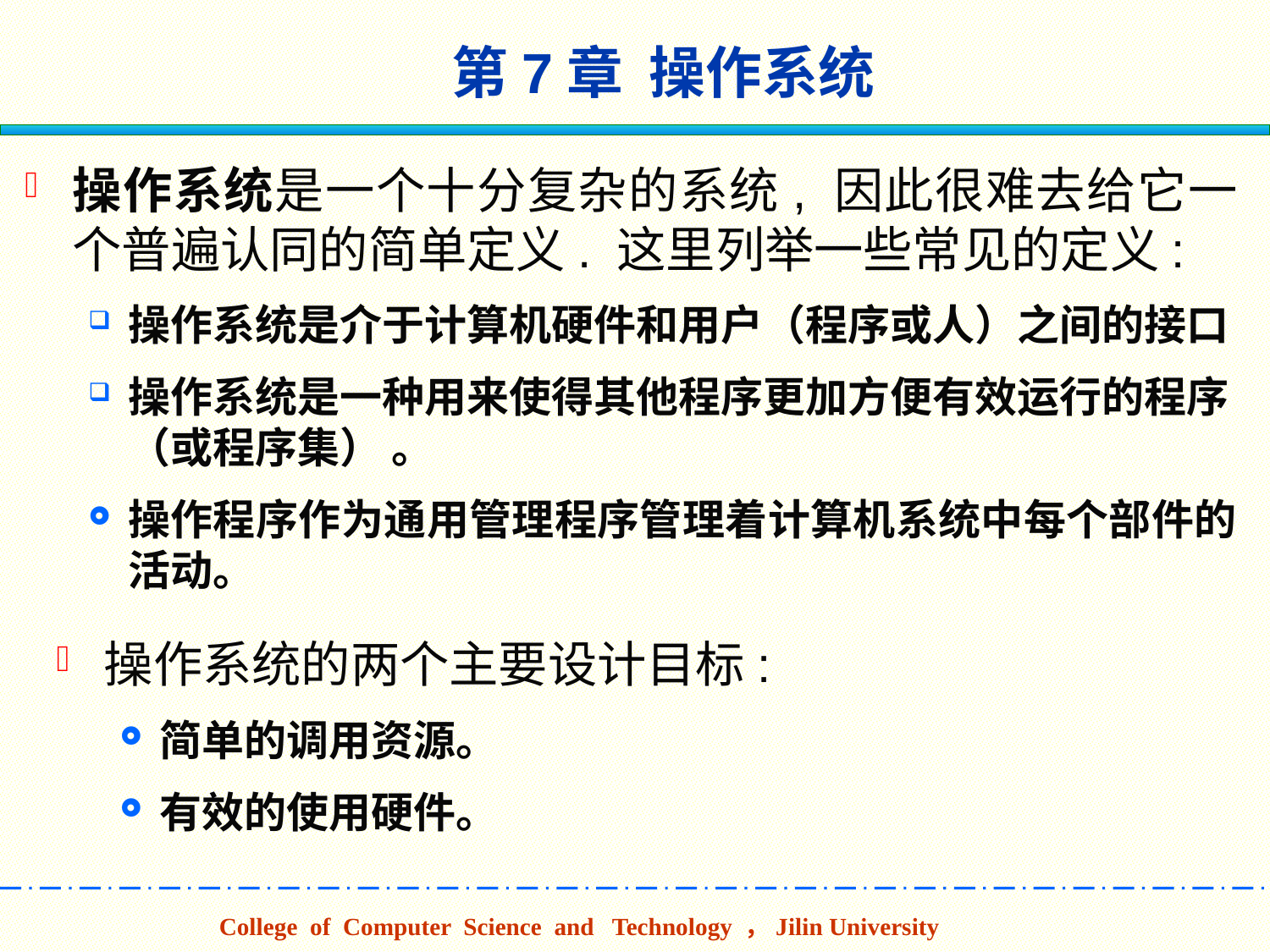

# 第7章  操作系统
操作系统是一个十分复杂的系统, 因此很难去给它一个普遍认同的简单定义. 这里列举一些常见的定义:
操作系统是介于计算机硬件和用户（程序或人）之间的接口
操作系统是一种用来使得其他程序更加方便有效运行的程序（或程序集） 。
操作程序作为通用管理程序管理着计算机系统中每个部件的活动。
操作系统的两个主要设计目标:
简单的调用资源。
有效的使用硬件。